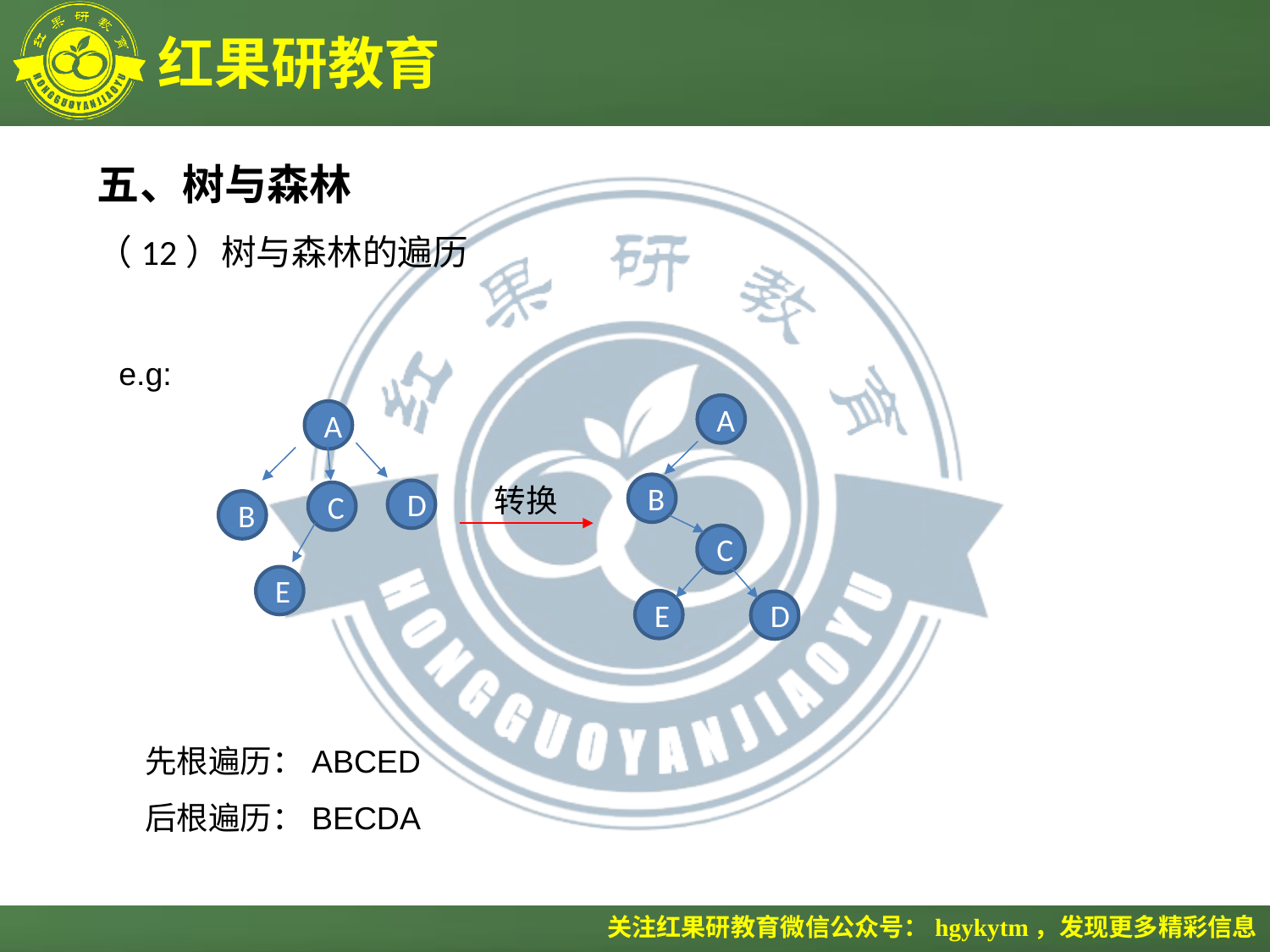

五、树与森林
（12）树与森林的遍历

e.g:
A
A
    转换
B
D
C
B
C
E
E
D
先根遍历：ABCED
后根遍历：BECDA